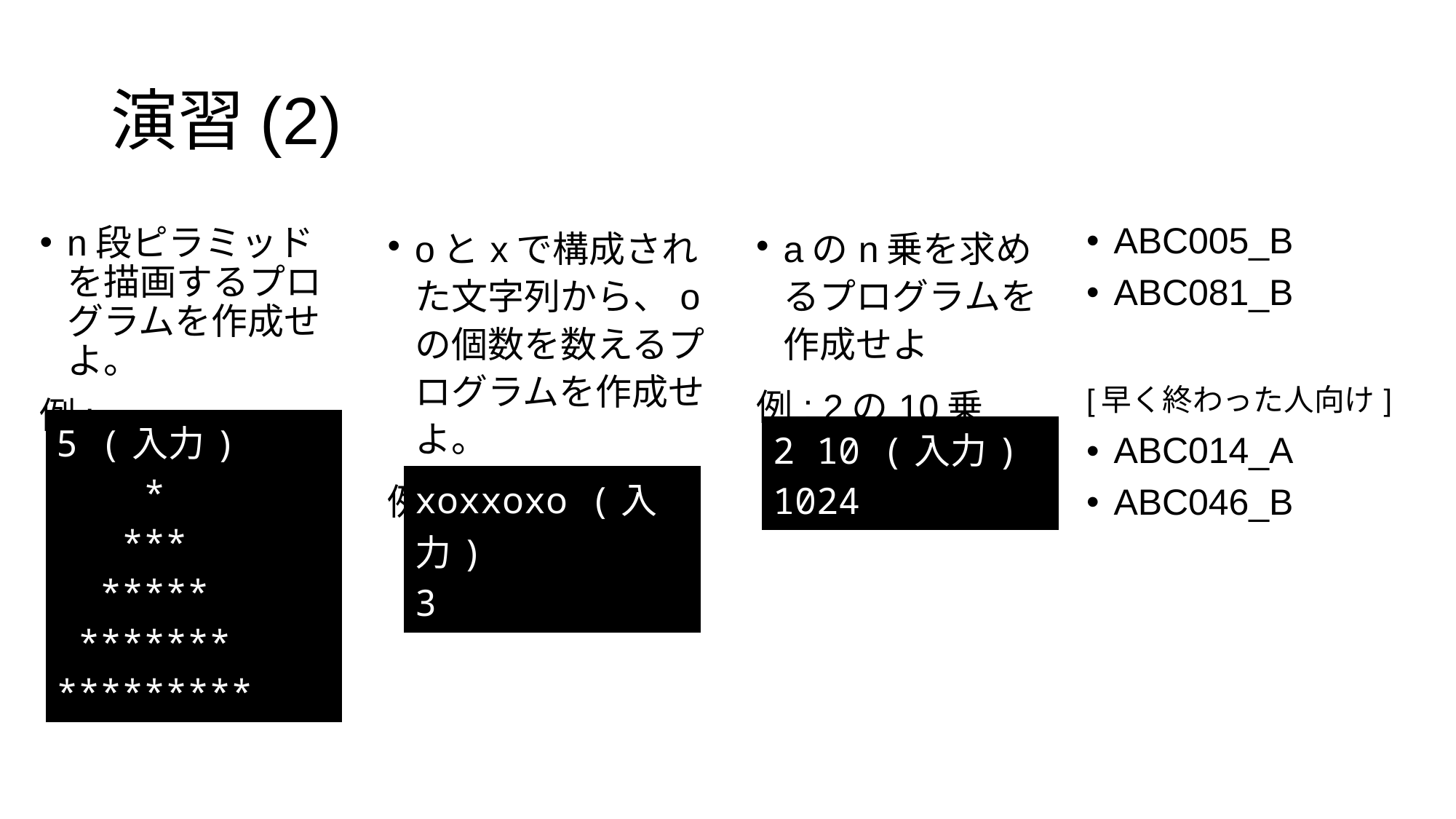

# 演習(2)
n段ピラミッドを描画するプログラムを作成せよ。
例:
oとxで構成された文字列から、oの個数を数えるプログラムを作成せよ。
例:

aのn乗を求めるプログラムを作成せよ
例: 2の10乗

ABC005_B
ABC081_B

[早く終わった人向け]
ABC014_A
ABC046_B
| 5 (入力) \* \*\*\* \*\*\*\*\* \*\*\*\*\*\*\* \*\*\*\*\*\*\*\*\* |
| --- |
| 2 10 (入力) 1024 |
| --- |
| xoxxoxo (入力) 3 |
| --- |